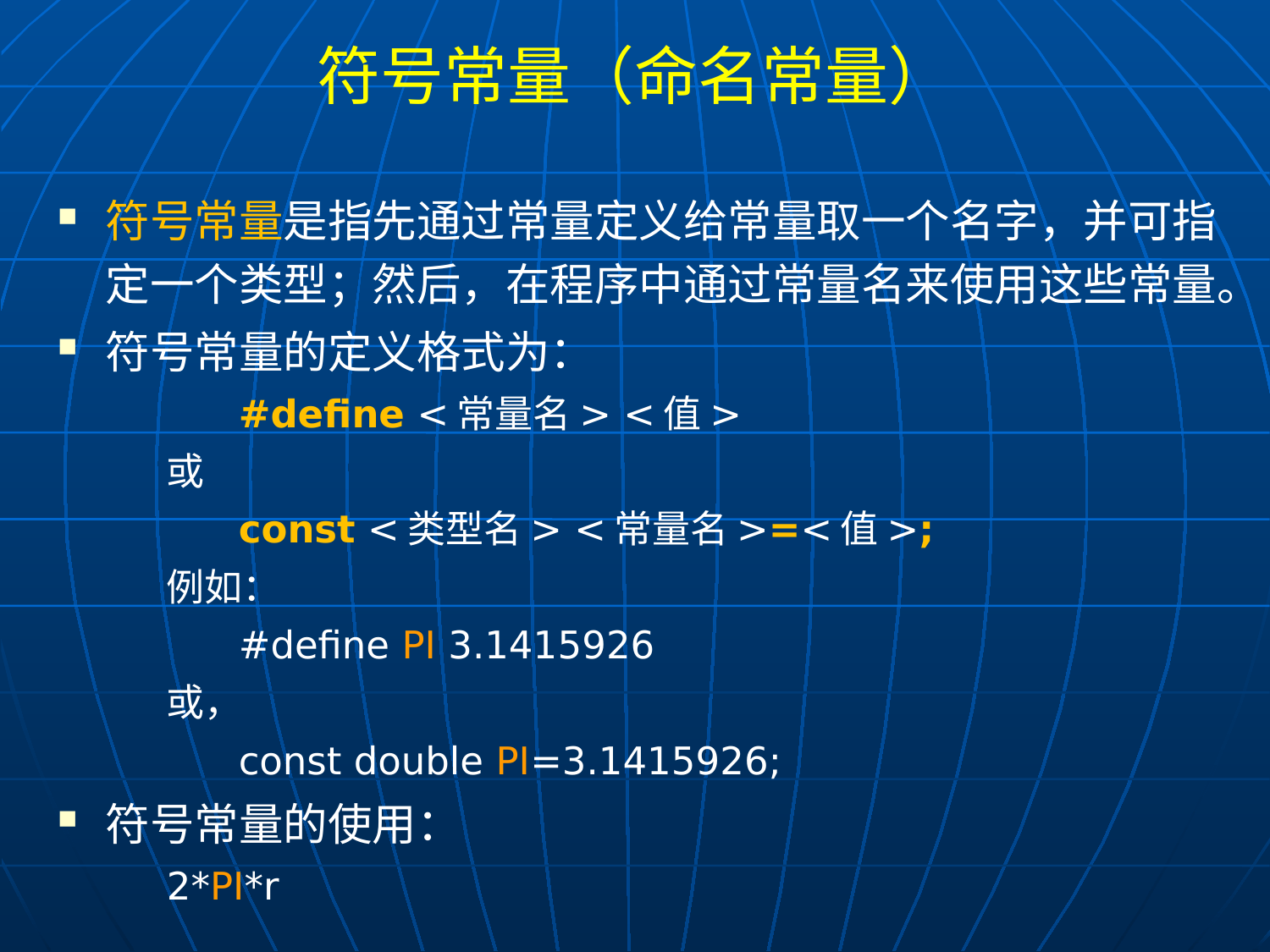

# 符号常量（命名常量）
符号常量是指先通过常量定义给常量取一个名字，并可指定一个类型；然后，在程序中通过常量名来使用这些常量。
符号常量的定义格式为：
	#define <常量名> <值>
或
	const <类型名> <常量名>=<值>;
例如：
	#define PI 3.1415926
或，
	const double PI=3.1415926;
符号常量的使用：
2*PI*r